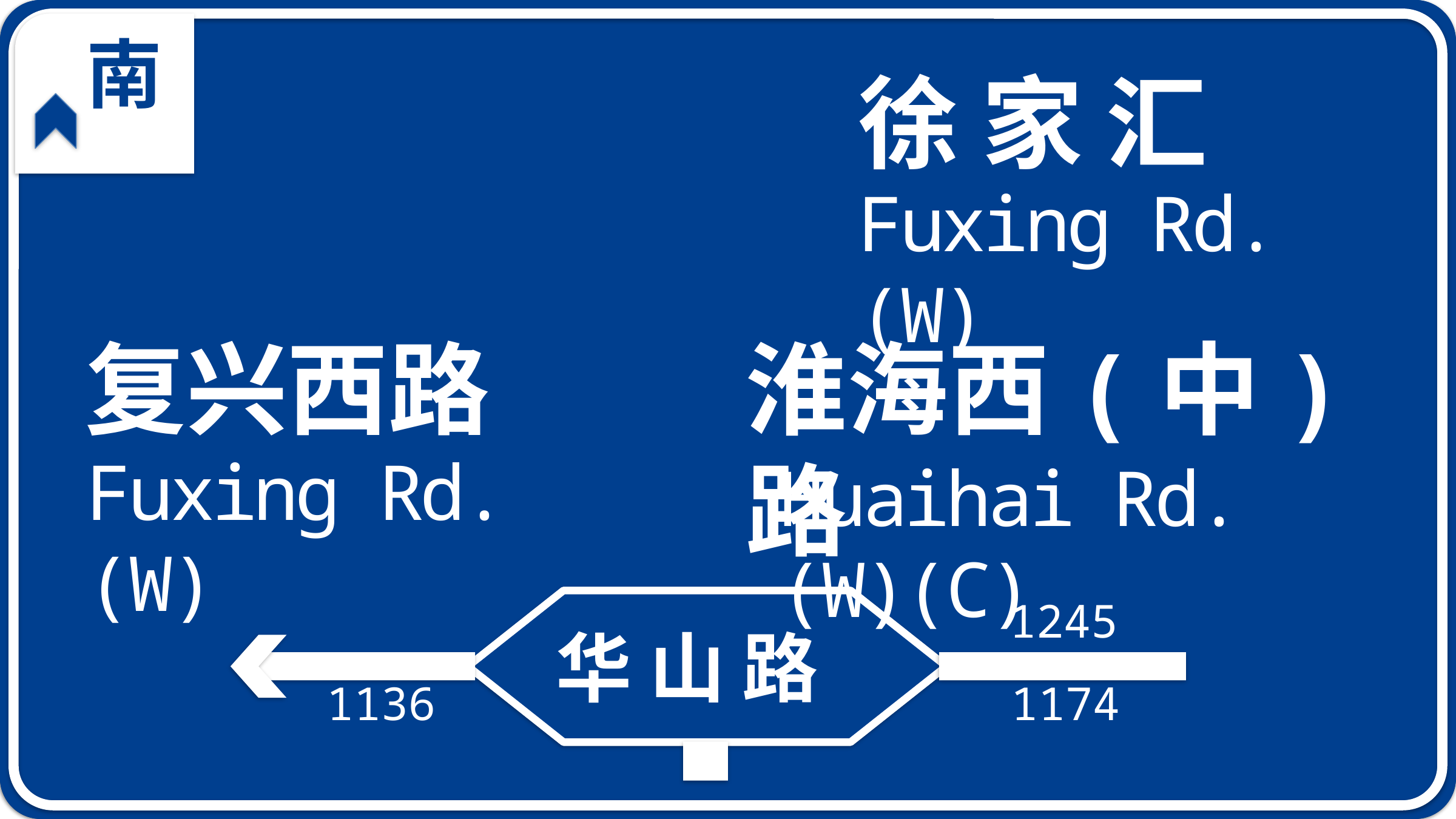

南

南
徐 家 汇

Fuxing Rd.(W)
淮海西(中)路
复兴西路
Fuxing Rd.(W)
Huaihai Rd.(W)(C)
1245

华 山 路

1136
1174